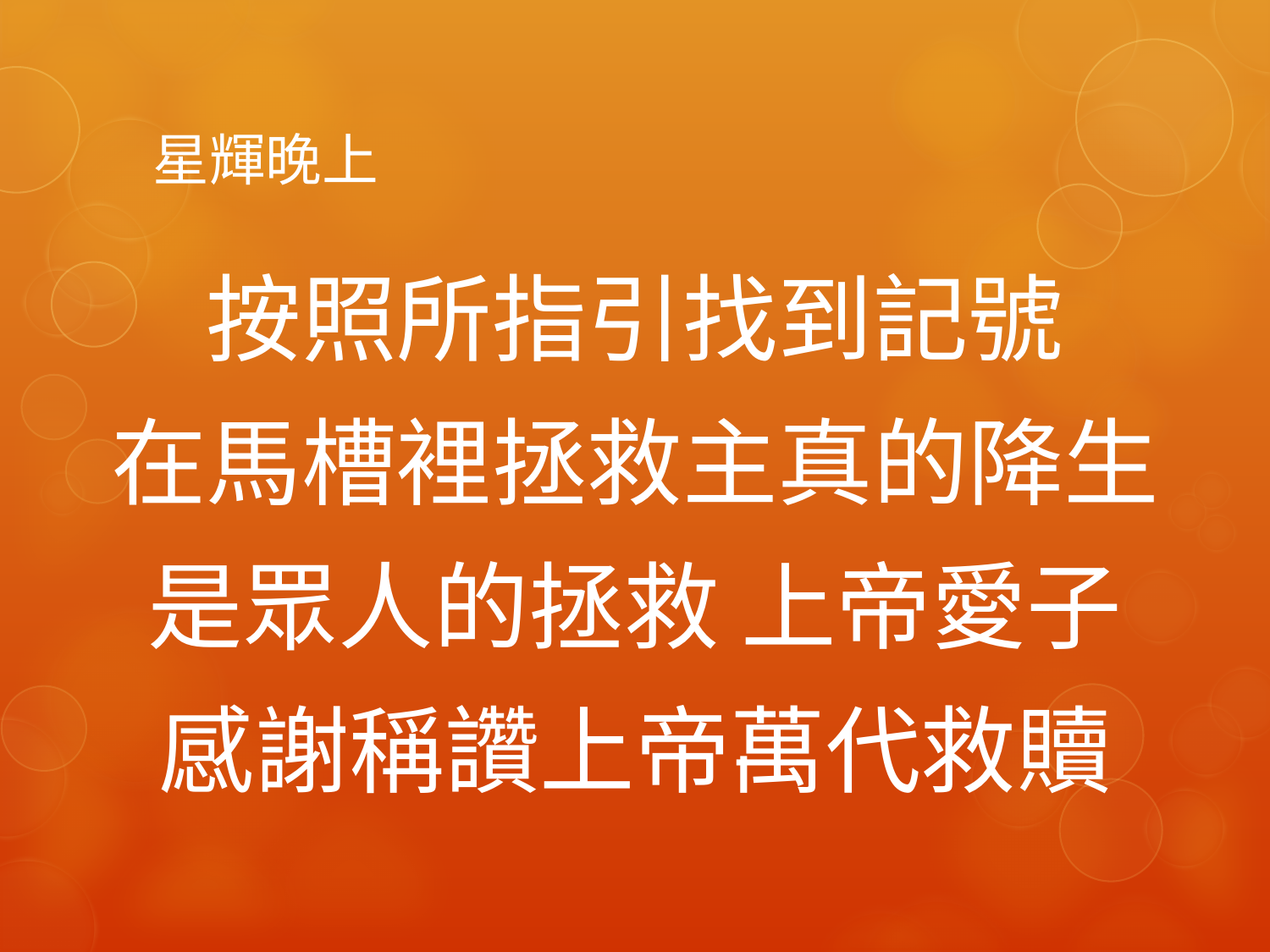

# 星輝晚上
按照所指引找到記號
在馬槽裡拯救主真的降生
是眾人的拯救 上帝愛子
感謝稱讚上帝萬代救贖